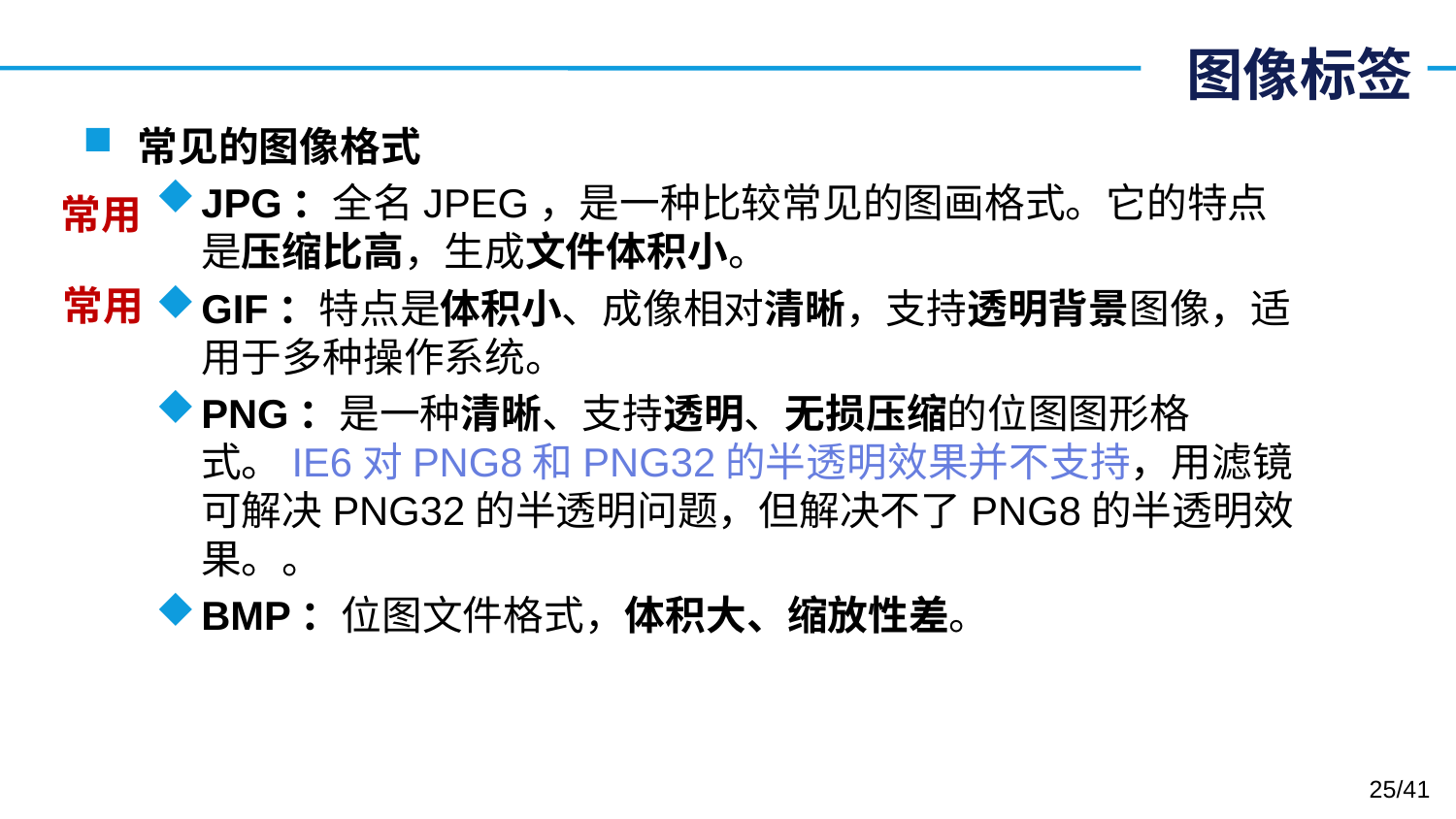

# 图像标签
常见的图像格式
JPG：全名JPEG，是一种比较常见的图画格式。它的特点是压缩比高，生成文件体积小。
GIF：特点是体积小、成像相对清晰，支持透明背景图像，适用于多种操作系统。
PNG：是一种清晰、支持透明、无损压缩的位图图形格式。IE6对PNG8和PNG32的半透明效果并不支持，用滤镜可解决PNG32的半透明问题，但解决不了PNG8的半透明效果。。
BMP：位图文件格式，体积大、缩放性差。
常用
常用
25/41